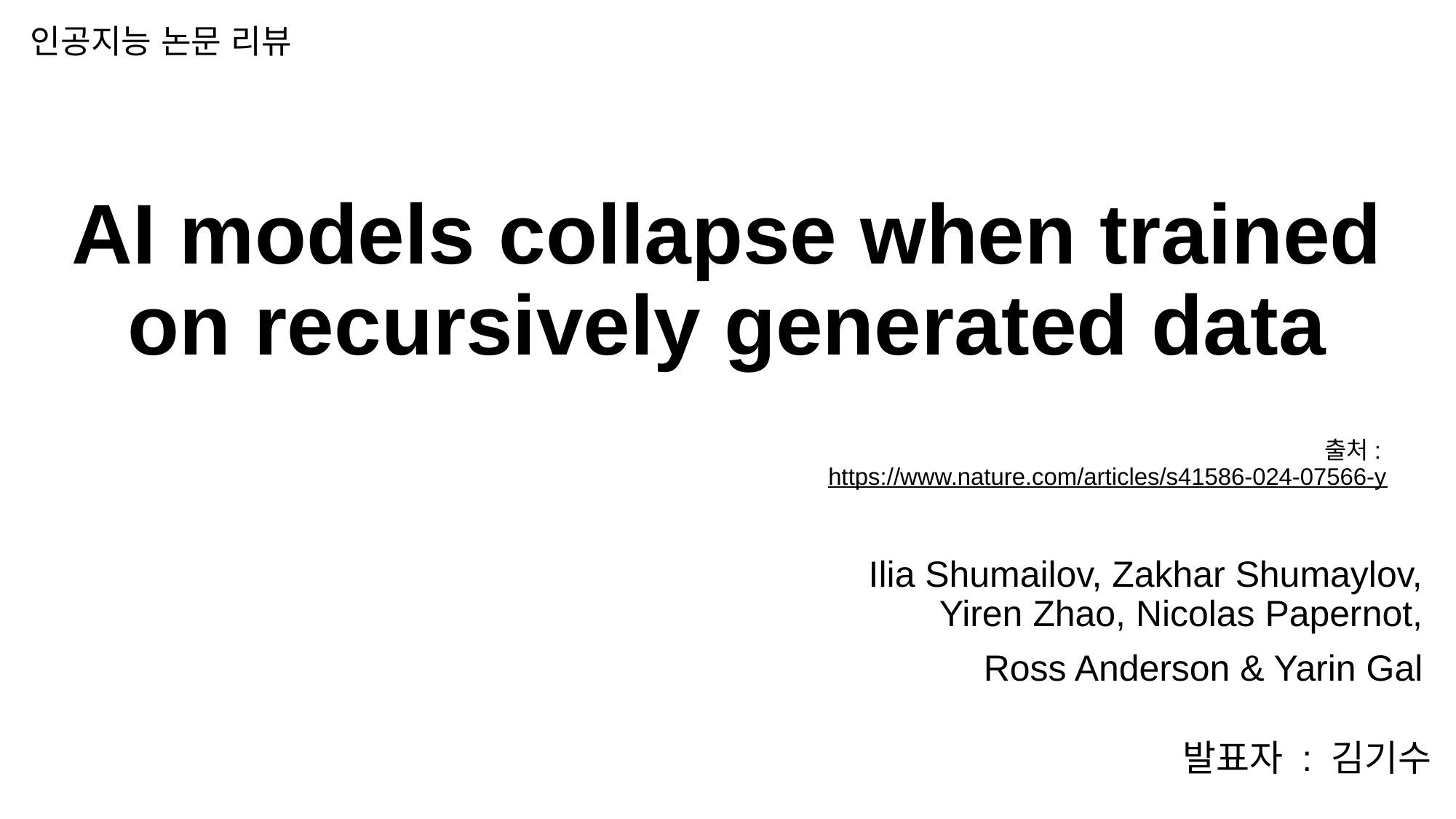

인공지능 논문 리뷰
# AI models collapse when trained on recursively generated data
출처: https://www.nature.com/articles/s41586-024-07566-y
Ilia Shumailov, Zakhar Shumaylov, Yiren Zhao, Nicolas Papernot,
Ross Anderson & Yarin Gal
발표자 : 김기수